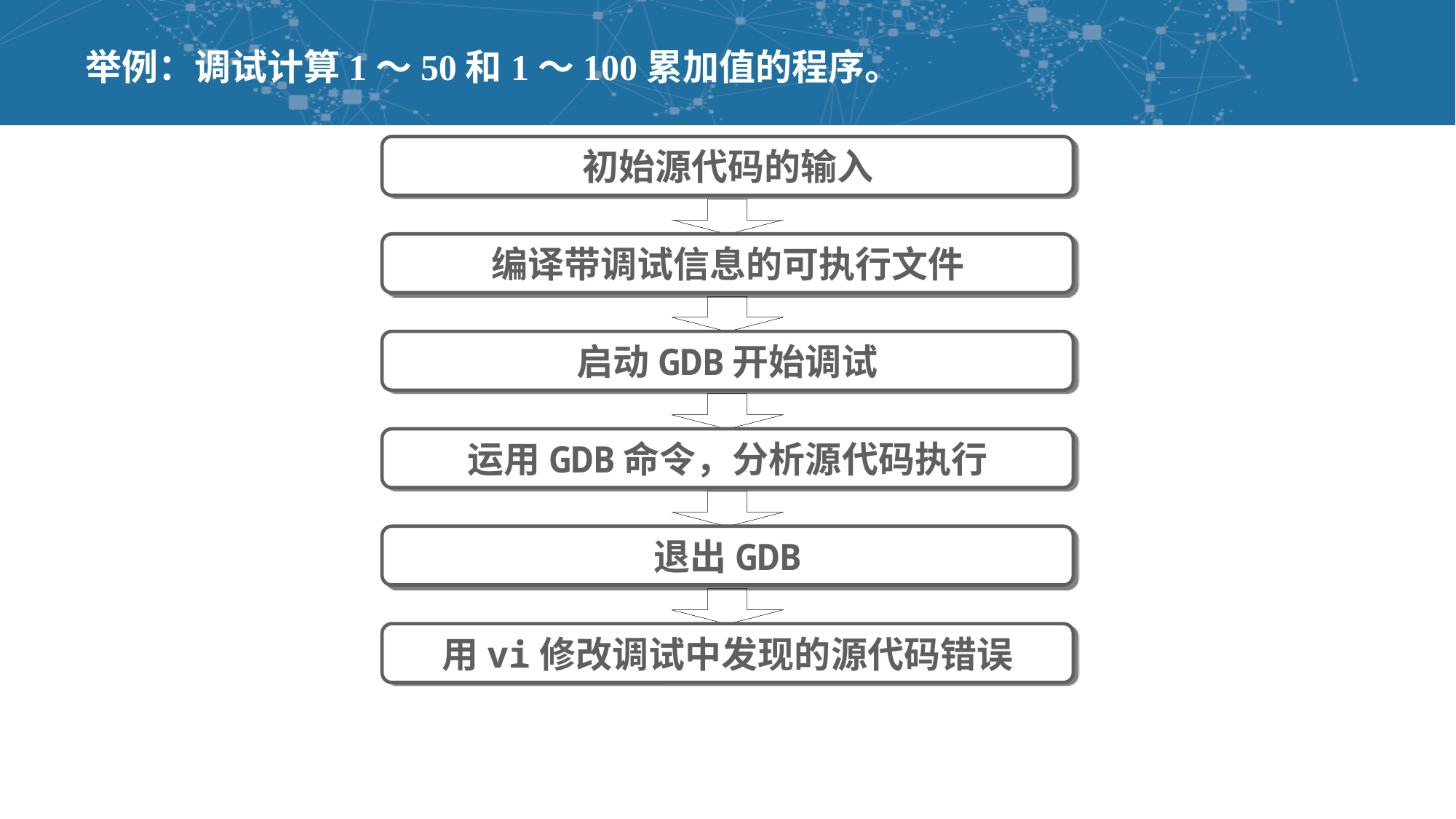

# 举例：调试计算1～50和1～100累加值的程序。

初始源代码的输入

编译带调试信息的可执行文件

启动GDB开始调试

运用GDB命令，分析源代码执行

退出GDB

用vi修改调试中发现的源代码错误
19